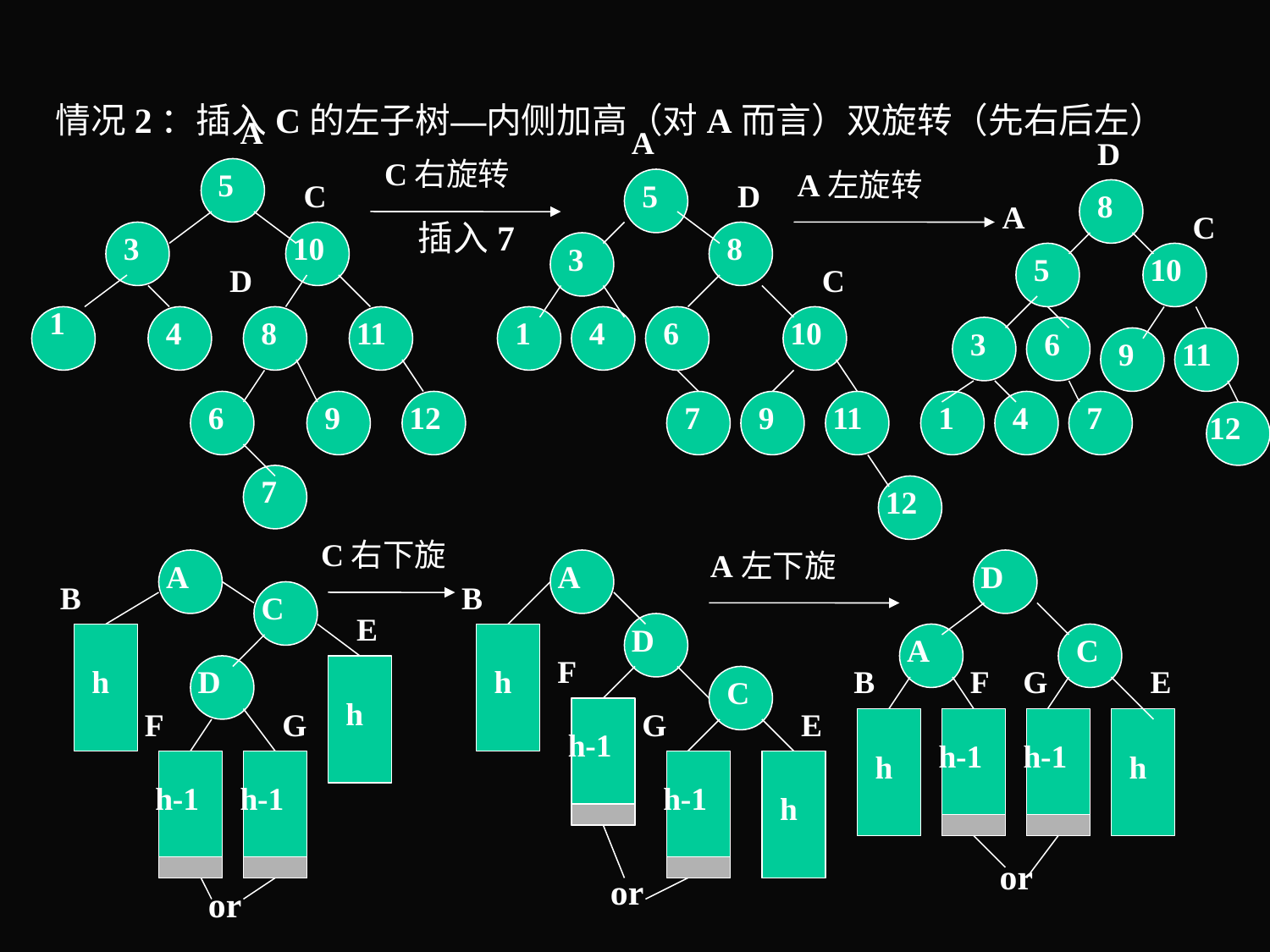

情况2：插入C的左子树—内侧加高（对A而言）双旋转（先右后左）
A
C右旋转

5
A左旋转
C

5
D

8
A
C
插入7

3

10

8

3

5

10
D
C

1

4

8

11

1

4

6

10

3

6

9

11

6

9

12

7

9

11

1

4

7
12

7

12
A
D
C右下旋
A左下旋

A

A

D
B
B

C

E

D

A

C

F
h

D

h
B
F
G
E

C

h
F
G

G
E

h-1
h-1
h-1
h
h

h-1
h-1
h-1
h

or

or
or